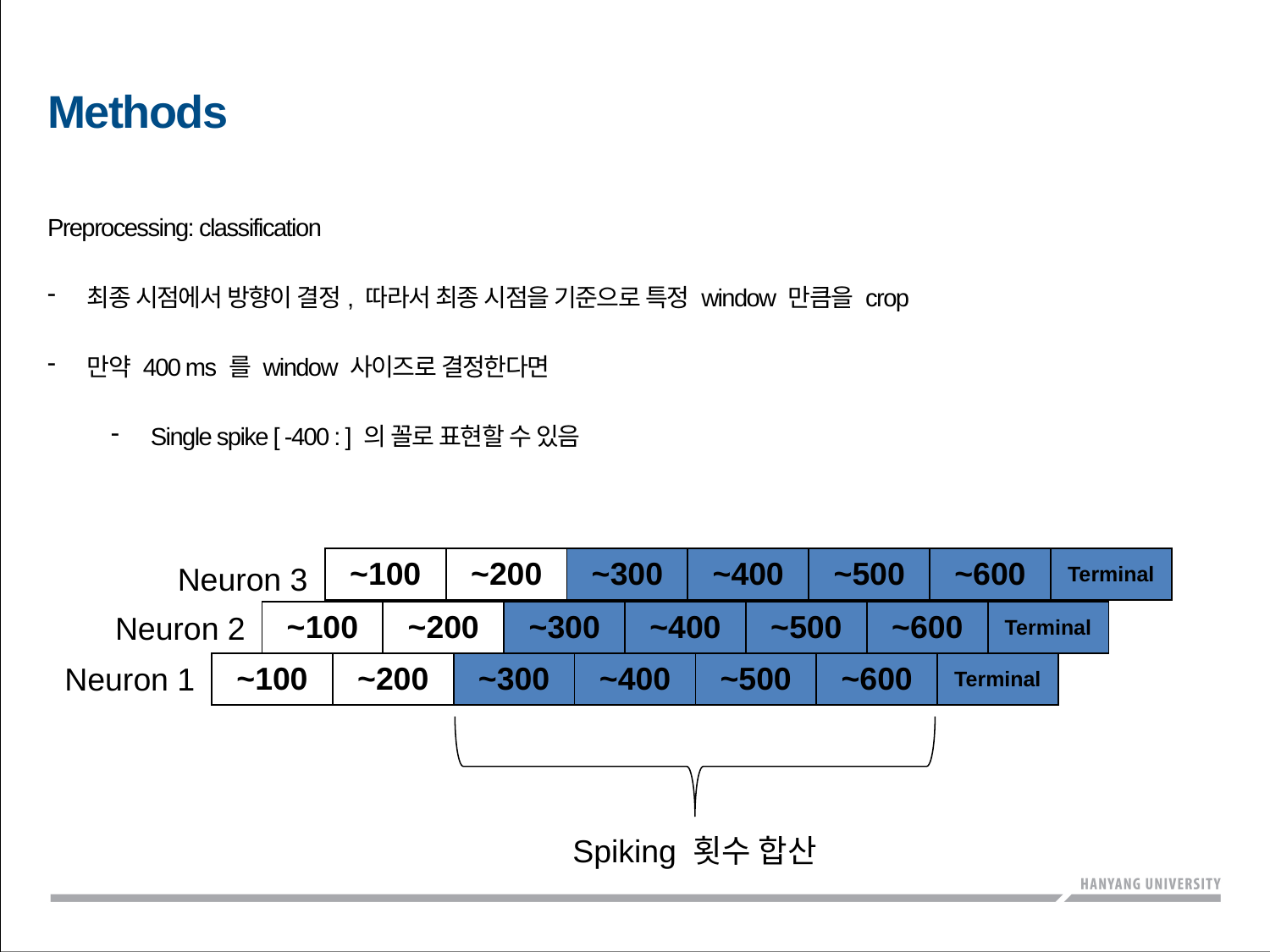

Methods
Preprocessing: classification
최종 시점에서 방향이 결정, 따라서 최종 시점을 기준으로 특정 window 만큼을 crop
만약 400 ms 를 window 사이즈로 결정한다면
Single spike [ -400 : ] 의 꼴로 표현할 수 있음

| ~100 | ~200 | ~300 | ~400 | ~500 | ~600 | Terminal |
| --- | --- | --- | --- | --- | --- | --- |
Neuron 3
| ~100 | ~200 | ~300 | ~400 | ~500 | ~600 | Terminal |
| --- | --- | --- | --- | --- | --- | --- |
Neuron 2
| ~100 | ~200 | ~300 | ~400 | ~500 | ~600 | Terminal |
| --- | --- | --- | --- | --- | --- | --- |
Neuron 1
Spiking 횟수 합산